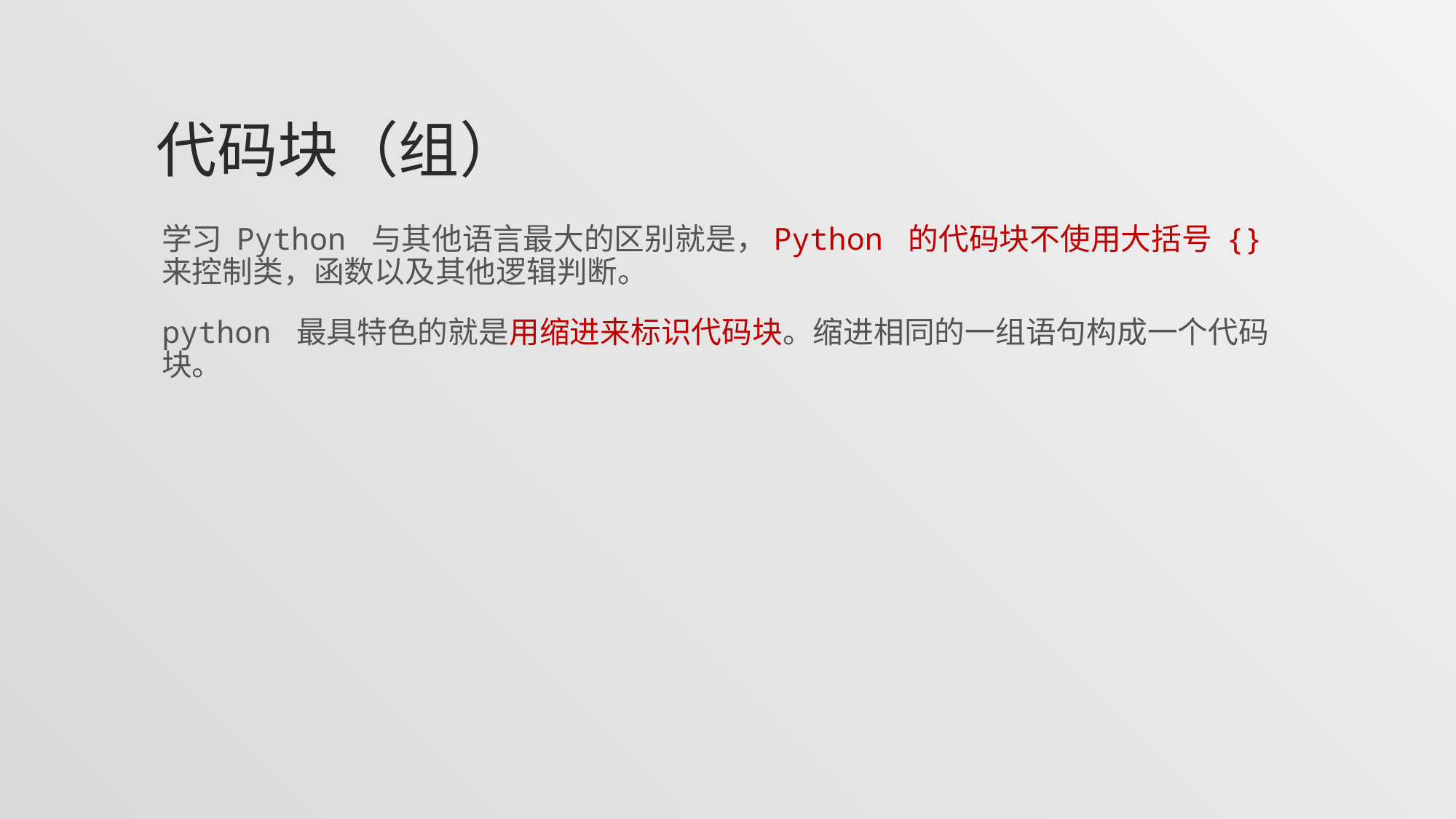

# 代码块（组）
学习 Python 与其他语言最大的区别就是，Python 的代码块不使用大括号 {} 来控制类，函数以及其他逻辑判断。
python 最具特色的就是用缩进来标识代码块。缩进相同的一组语句构成一个代码块。